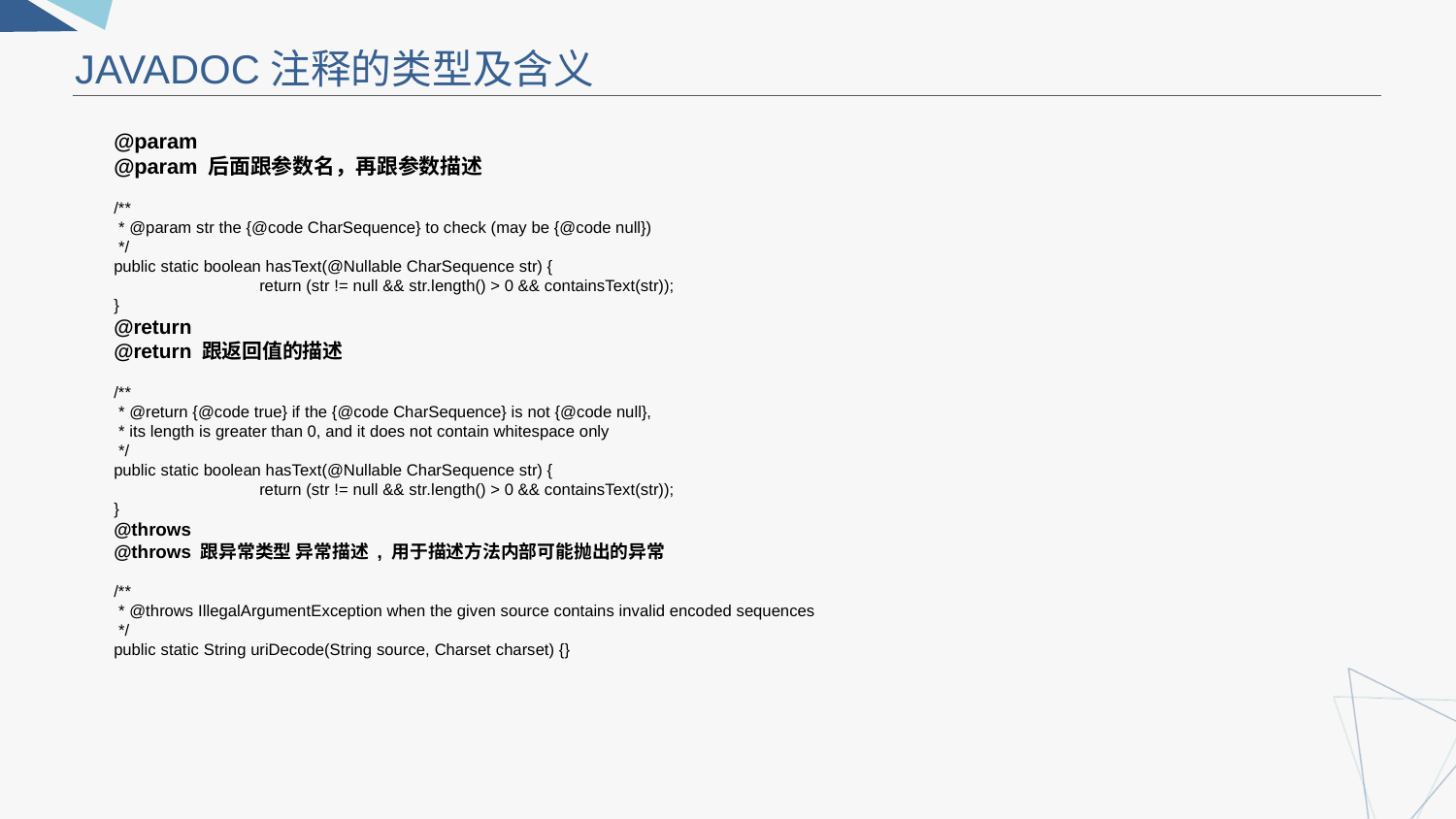

JAVADOC注释的类型及含义
@param
@param 后面跟参数名，再跟参数描述

/**
 * @param str the {@code CharSequence} to check (may be {@code null})
 */
public static boolean hasText(@Nullable CharSequence str) {
	return (str != null && str.length() > 0 && containsText(str));
}
@return
@return 跟返回值的描述

/**
 * @return {@code true} if the {@code CharSequence} is not {@code null},
 * its length is greater than 0, and it does not contain whitespace only
 */
public static boolean hasText(@Nullable CharSequence str) {
	return (str != null && str.length() > 0 && containsText(str));
}
@throws
@throws 跟异常类型 异常描述 , 用于描述方法内部可能抛出的异常

/**
 * @throws IllegalArgumentException when the given source contains invalid encoded sequences
 */
public static String uriDecode(String source, Charset charset) {}